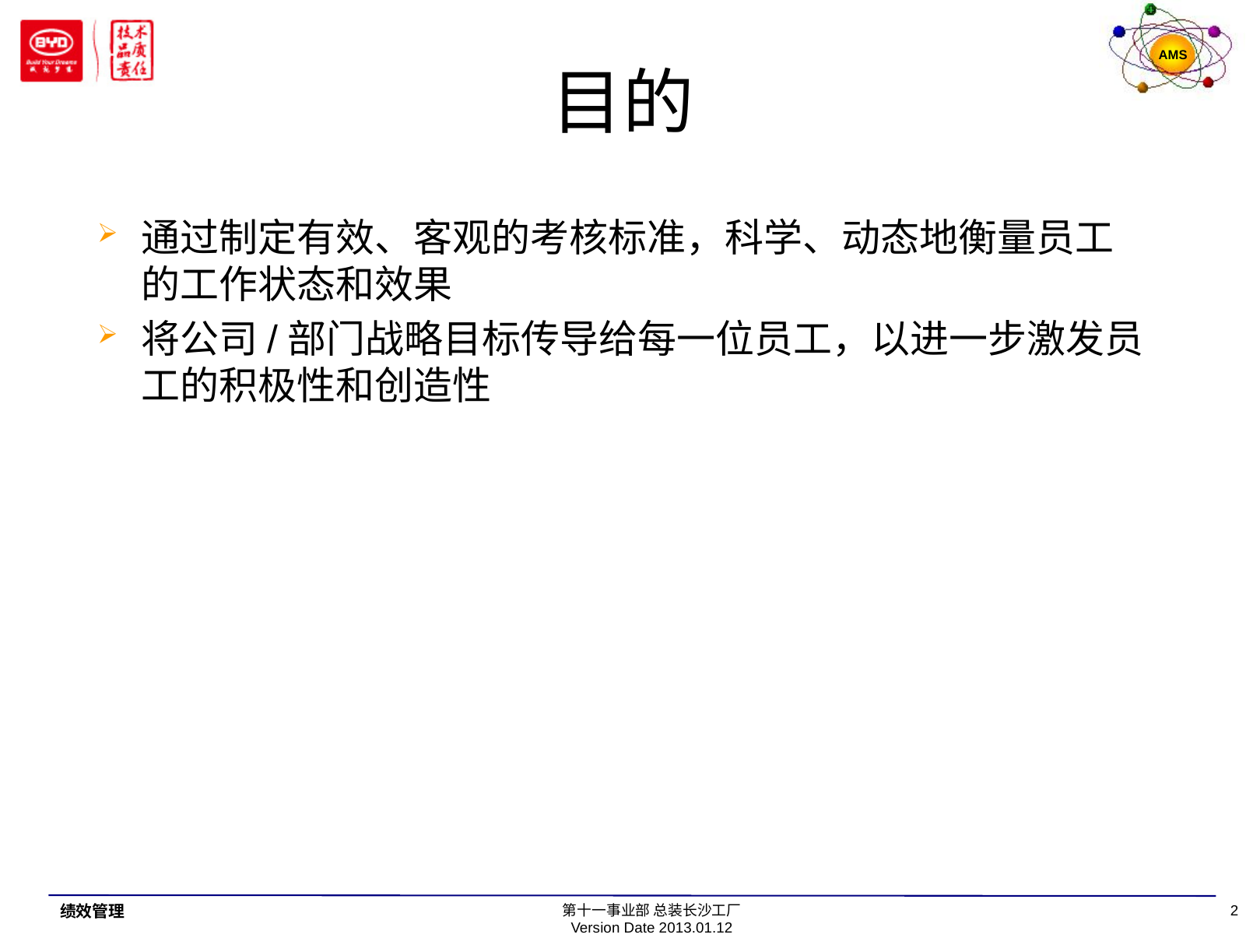

# 目的
通过制定有效、客观的考核标准，科学、动态地衡量员工的工作状态和效果
将公司/部门战略目标传导给每一位员工，以进一步激发员工的积极性和创造性